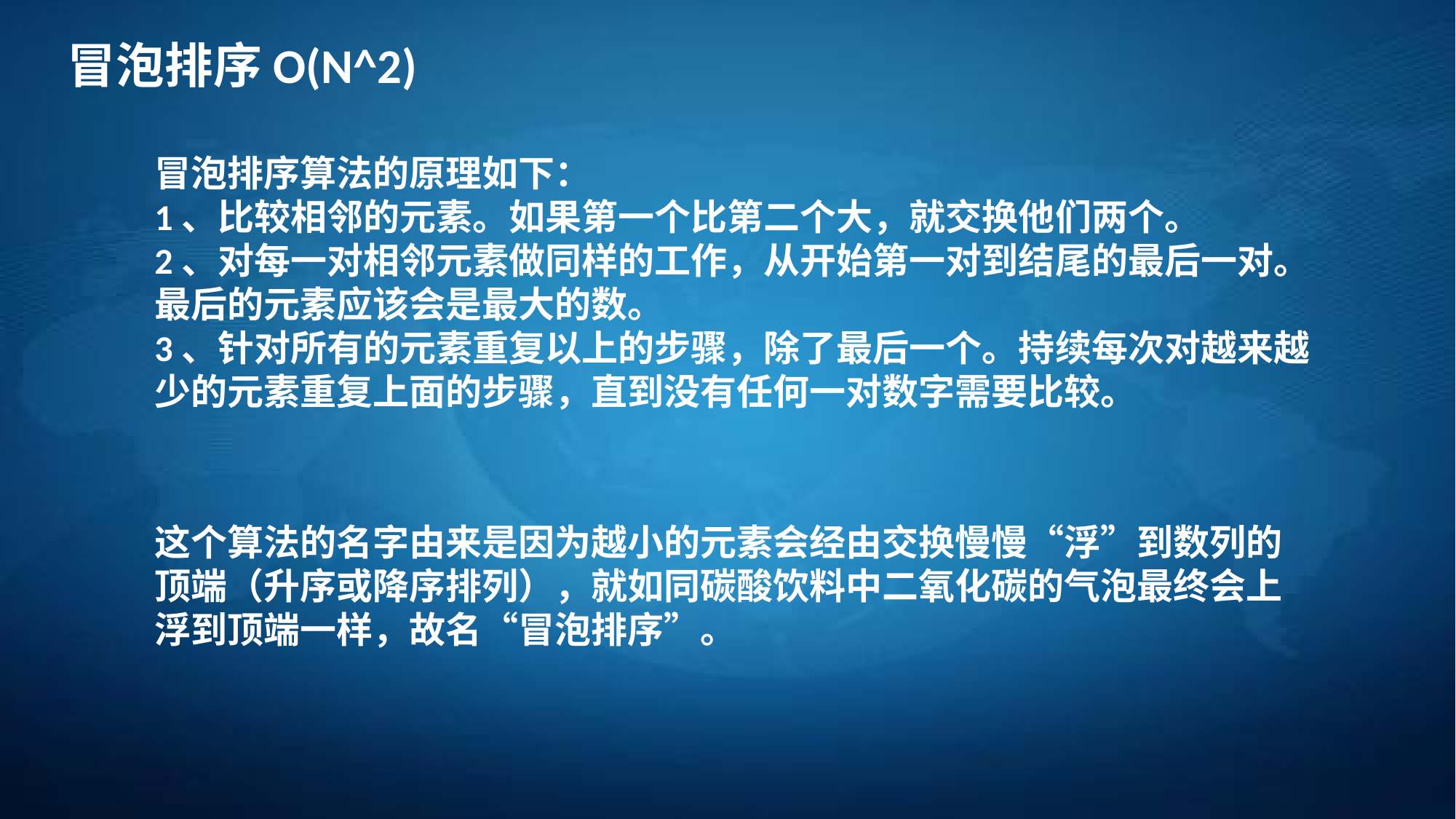

冒泡排序O(N^2)
冒泡排序算法的原理如下：
1、比较相邻的元素。如果第一个比第二个大，就交换他们两个。
2、对每一对相邻元素做同样的工作，从开始第一对到结尾的最后一对。最后的元素应该会是最大的数。
3、针对所有的元素重复以上的步骤，除了最后一个。持续每次对越来越少的元素重复上面的步骤，直到没有任何一对数字需要比较。
这个算法的名字由来是因为越小的元素会经由交换慢慢“浮”到数列的顶端（升序或降序排列），就如同碳酸饮料中二氧化碳的气泡最终会上浮到顶端一样，故名“冒泡排序”。